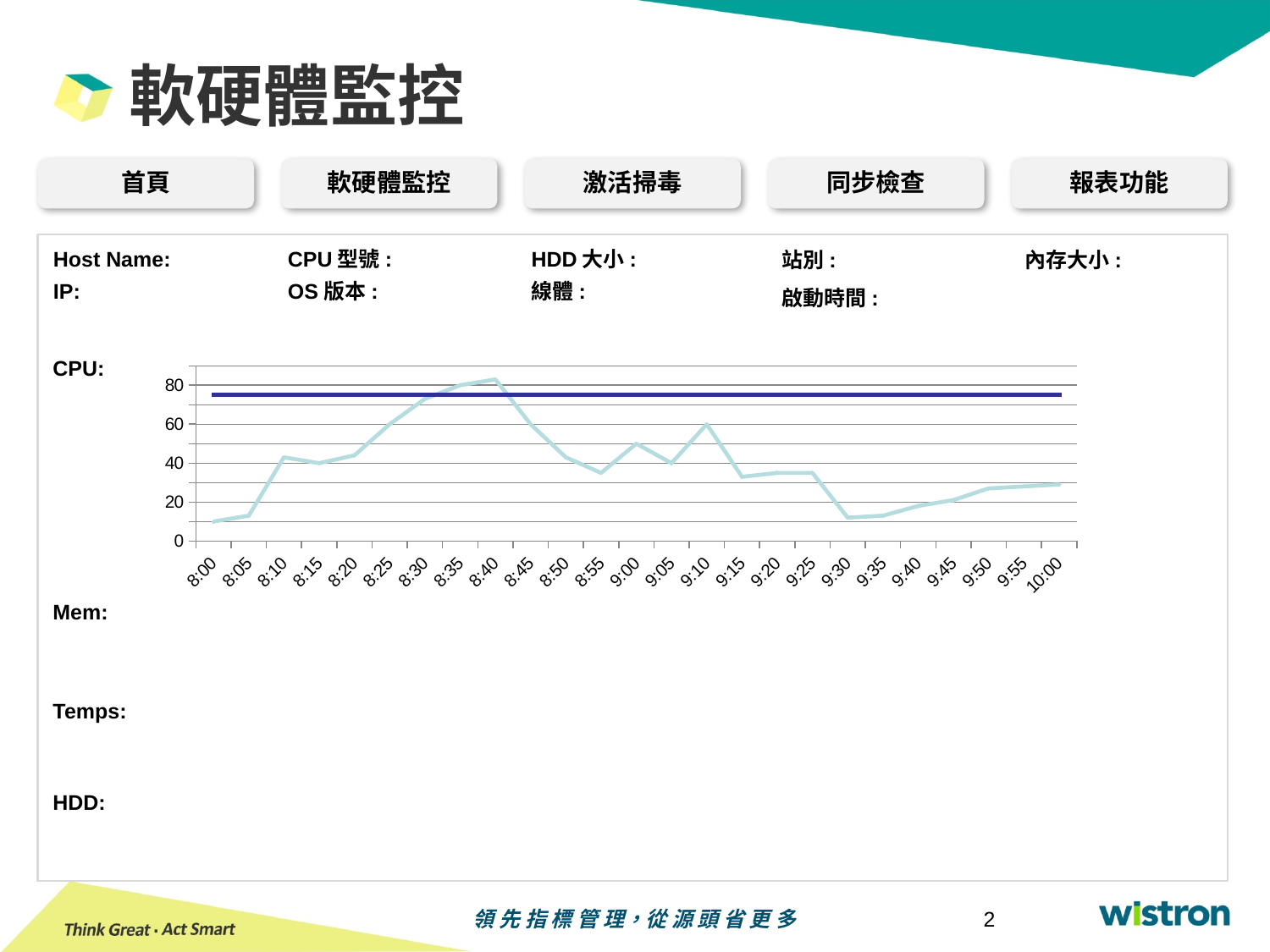

軟硬體監控
首頁
軟硬體監控
激活掃毒
同步檢查
報表功能

Host Name:
CPU型號:
HDD大小:
站別:
內存大小:
IP:
OS版本:
線體:
啟動時間:
CPU:

### Chart

| Category |  |  |
|---|---|---|
| 0.33333333333333331 | 10.0 | 75.0 |
| 0.33680555555555558 | 13.0 | 75.0 |
| 0.34027777777777801 | 43.0 | 75.0 |
| 0.34375 | 40.0 | 75.0 |
| 0.34722222222222199 | 44.0 | 75.0 |
| 0.35069444444444497 | 60.0 | 75.0 |
| 0.35416666666666702 | 73.0 | 75.0 |
| 0.35763888888888901 | 80.0 | 75.0 |
| 0.36111111111111099 | 83.0 | 75.0 |
| 0.36458333333333398 | 60.0 | 75.0 |
| 0.36805555555555602 | 43.0 | 75.0 |
| 0.37152777777777801 | 35.0 | 75.0 |
| 0.375 | 50.0 | 75.0 |
| 0.37847222222222299 | 40.0 | 75.0 |
| 0.38194444444444497 | 60.0 | 75.0 |
| 0.38541666666666702 | 33.0 | 75.0 |
| 0.38888888888889001 | 35.0 | 75.0 |
| 0.39236111111111199 | 35.0 | 75.0 |
| 0.39583333333333398 | 12.0 | 75.0 |
| 0.39930555555555602 | 13.0 | 75.0 |
| 0.40277777777777901 | 18.0 | 75.0 |
| 0.406250000000001 | 21.0 | 75.0 |
| 0.40972222222222299 | 27.0 | 75.0 |
| 0.41319444444444497 | 28.0 | 75.0 |
| 0.41666666666666802 | 29.0 | 75.0 |
Mem:
Temps:
HDD: